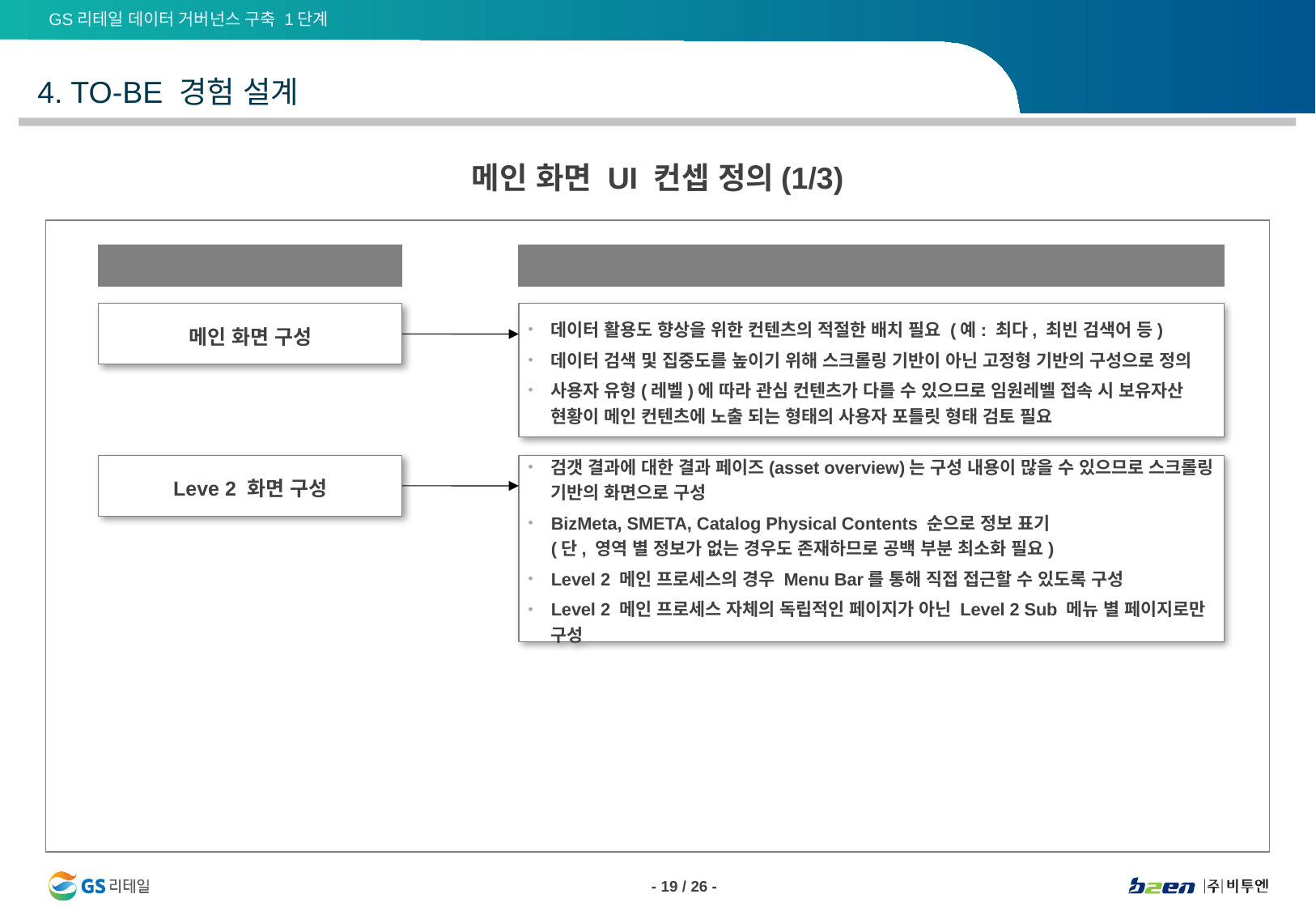

4. TO-BE 경험 설계
메인 화면 UI 컨셉 정의(1/3)

유형
정의
메인 화면 구성
데이터 활용도 향상을 위한 컨텐츠의 적절한 배치 필요 (예: 최다, 최빈 검색어 등)
데이터 검색 및 집중도를 높이기 위해 스크롤링 기반이 아닌 고정형 기반의 구성으로 정의
사용자 유형(레벨)에 따라 관심 컨텐츠가 다를 수 있으므로 임원레벨 접속 시 보유자산 현황이 메인 컨텐츠에 노출 되는 형태의 사용자 포틀릿 형태 검토 필요

Leve 2 화면 구성
검갯 결과에 대한 결과 페이즈(asset overview)는 구성 내용이 많을 수 있으므로 스크롤링 기반의 화면으로 구성
BizMeta, SMETA, Catalog Physical Contents 순으로 정보 표기
(단, 영역 별 정보가 없는 경우도 존재하므로 공백 부분 최소화 필요)
Level 2 메인 프로세스의 경우 Menu Bar를 통해 직접 접근할 수 있도록 구성
Level 2 메인 프로세스 자체의 독립적인 페이지가 아닌 Level 2 Sub 메뉴 별 페이지로만 구성